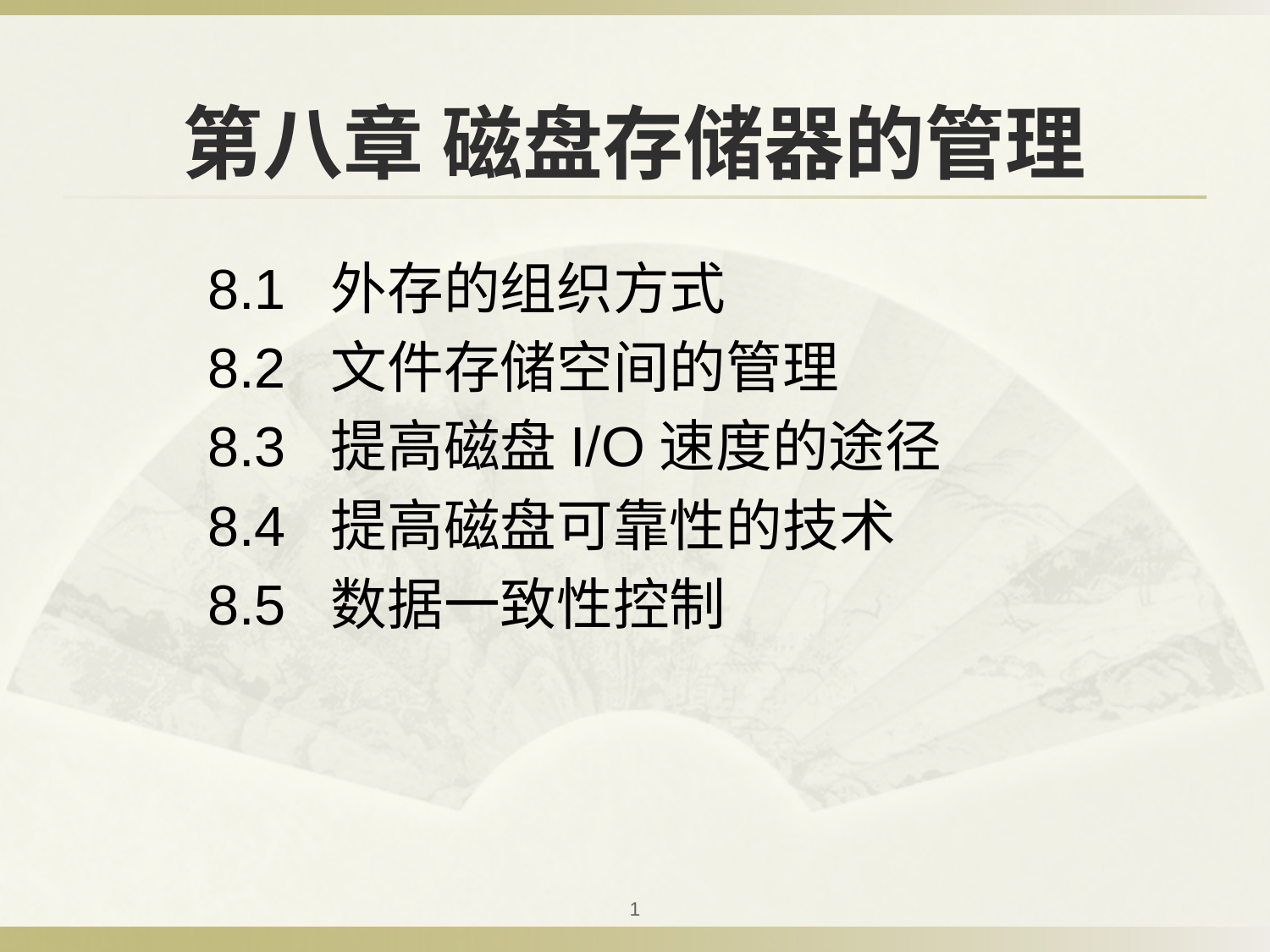

# 第八章 磁盘存储器的管理
8.1  外存的组织方式
8.2  文件存储空间的管理
8.3  提高磁盘I/O速度的途径
8.4  提高磁盘可靠性的技术
8.5  数据一致性控制
1